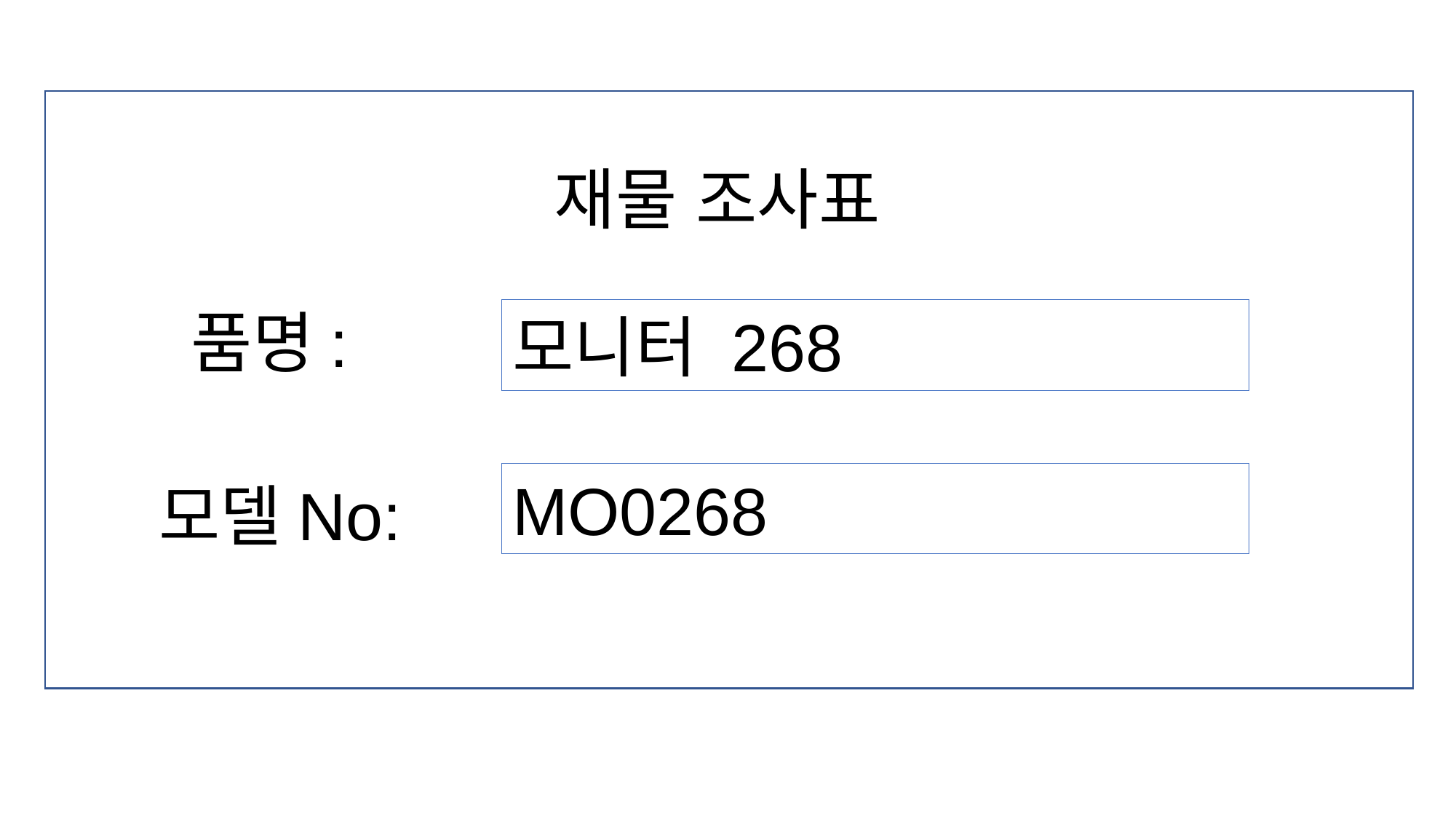

재물 조사표
품명:
모니터 268
MO0268
모델No: